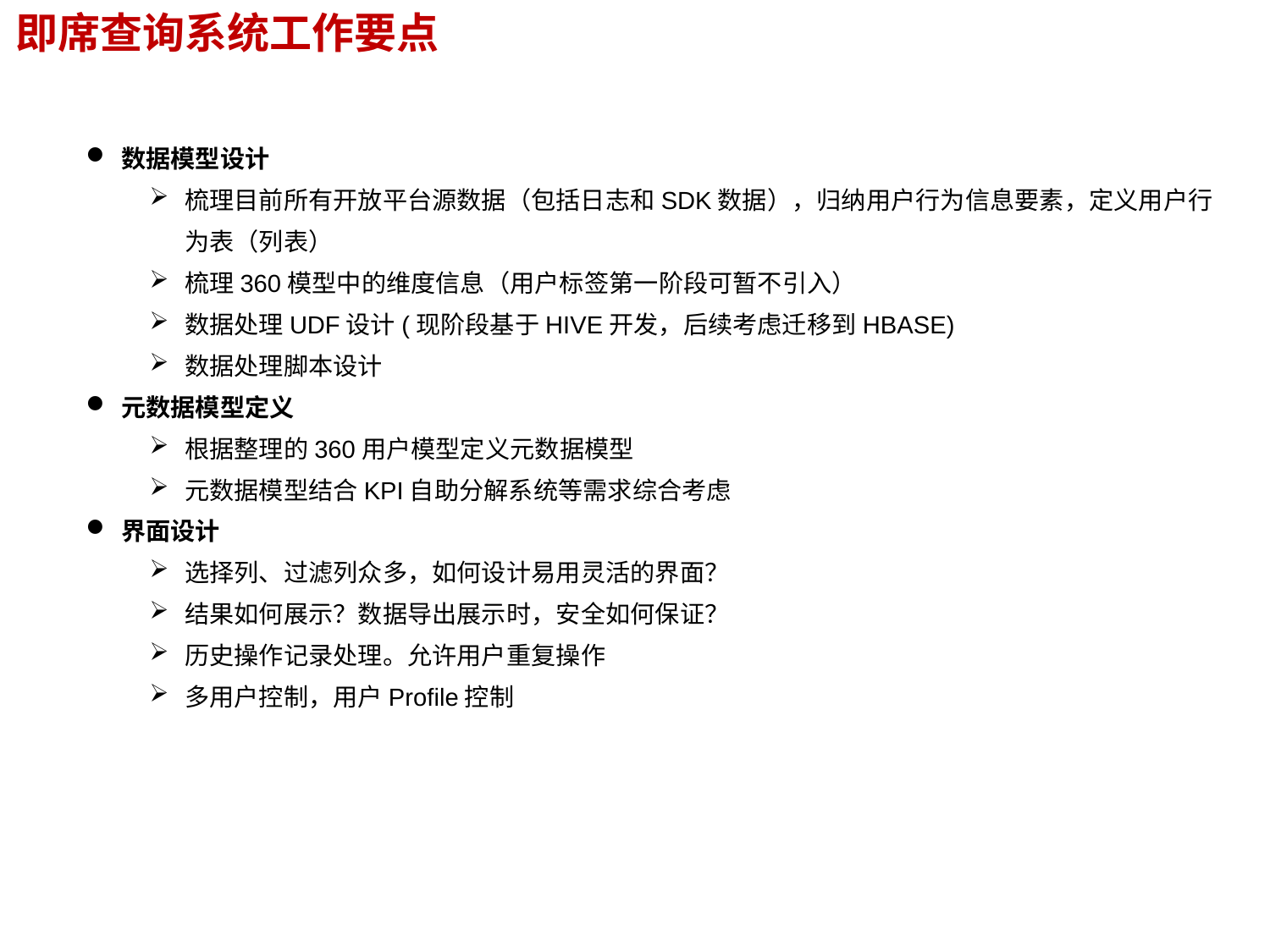

即席查询系统工作要点
数据模型设计
梳理目前所有开放平台源数据（包括日志和SDK数据），归纳用户行为信息要素，定义用户行为表（列表）
梳理360模型中的维度信息（用户标签第一阶段可暂不引入）
数据处理UDF设计(现阶段基于HIVE开发，后续考虑迁移到HBASE)
数据处理脚本设计
元数据模型定义
根据整理的360用户模型定义元数据模型
元数据模型结合KPI自助分解系统等需求综合考虑
界面设计
选择列、过滤列众多，如何设计易用灵活的界面？
结果如何展示？数据导出展示时，安全如何保证？
历史操作记录处理。允许用户重复操作
多用户控制，用户Profile控制